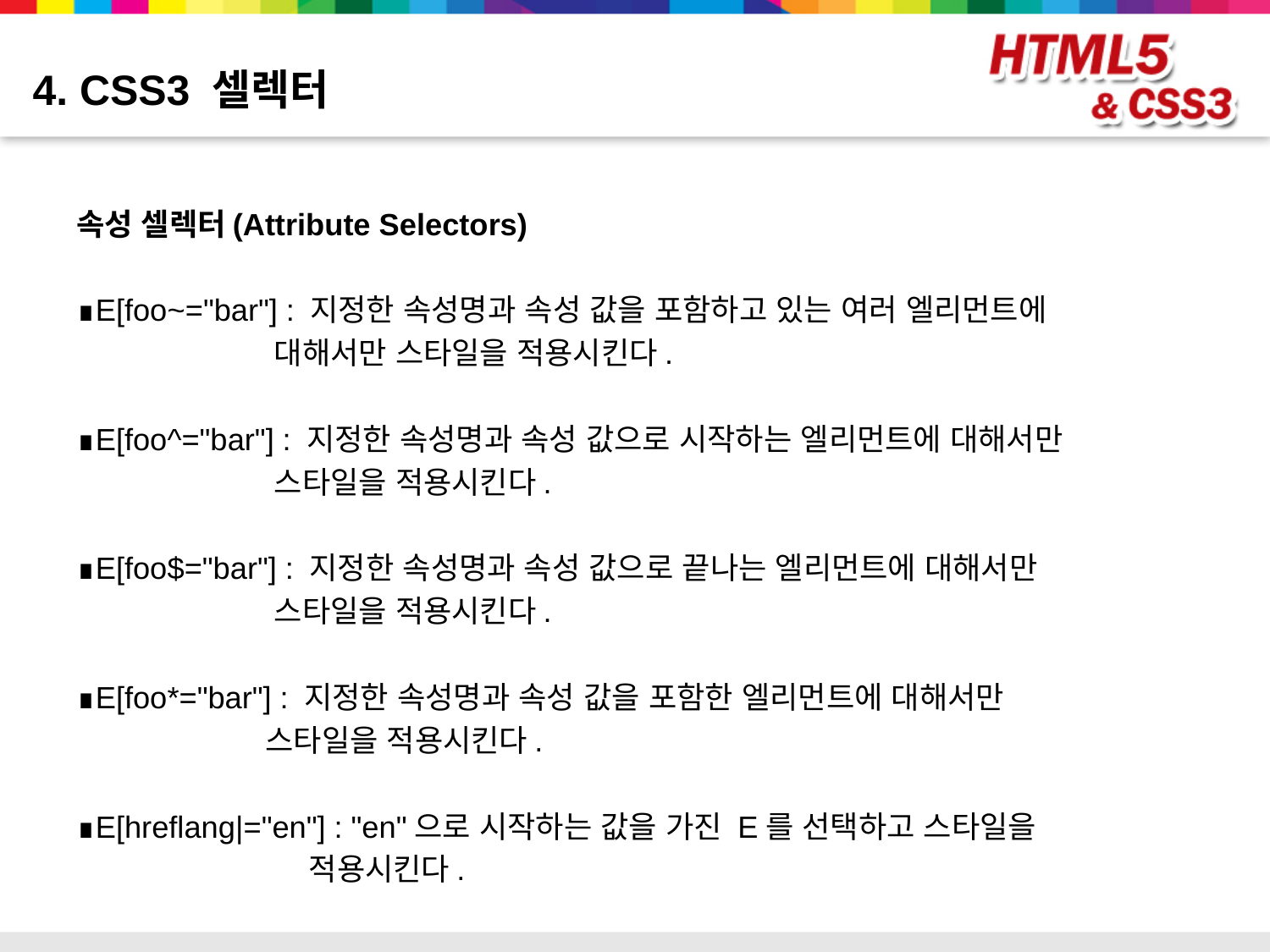

# 4. CSS3 셀렉터
속성 셀렉터(Attribute Selectors)

∎E[foo~="bar"] : 지정한 속성명과 속성 값을 포함하고 있는 여러 엘리먼트에
                      대해서만 스타일을 적용시킨다.

∎E[foo^="bar"] : 지정한 속성명과 속성 값으로 시작하는 엘리먼트에 대해서만
                      스타일을 적용시킨다.

∎E[foo$="bar"] : 지정한 속성명과 속성 값으로 끝나는 엘리먼트에 대해서만
                      스타일을 적용시킨다.

∎E[foo*="bar"] : 지정한 속성명과 속성 값을 포함한 엘리먼트에 대해서만
                     스타일을 적용시킨다.

∎E[hreflang|="en"] : "en"으로 시작하는 값을 가진 E를 선택하고 스타일을
                          적용시킨다.